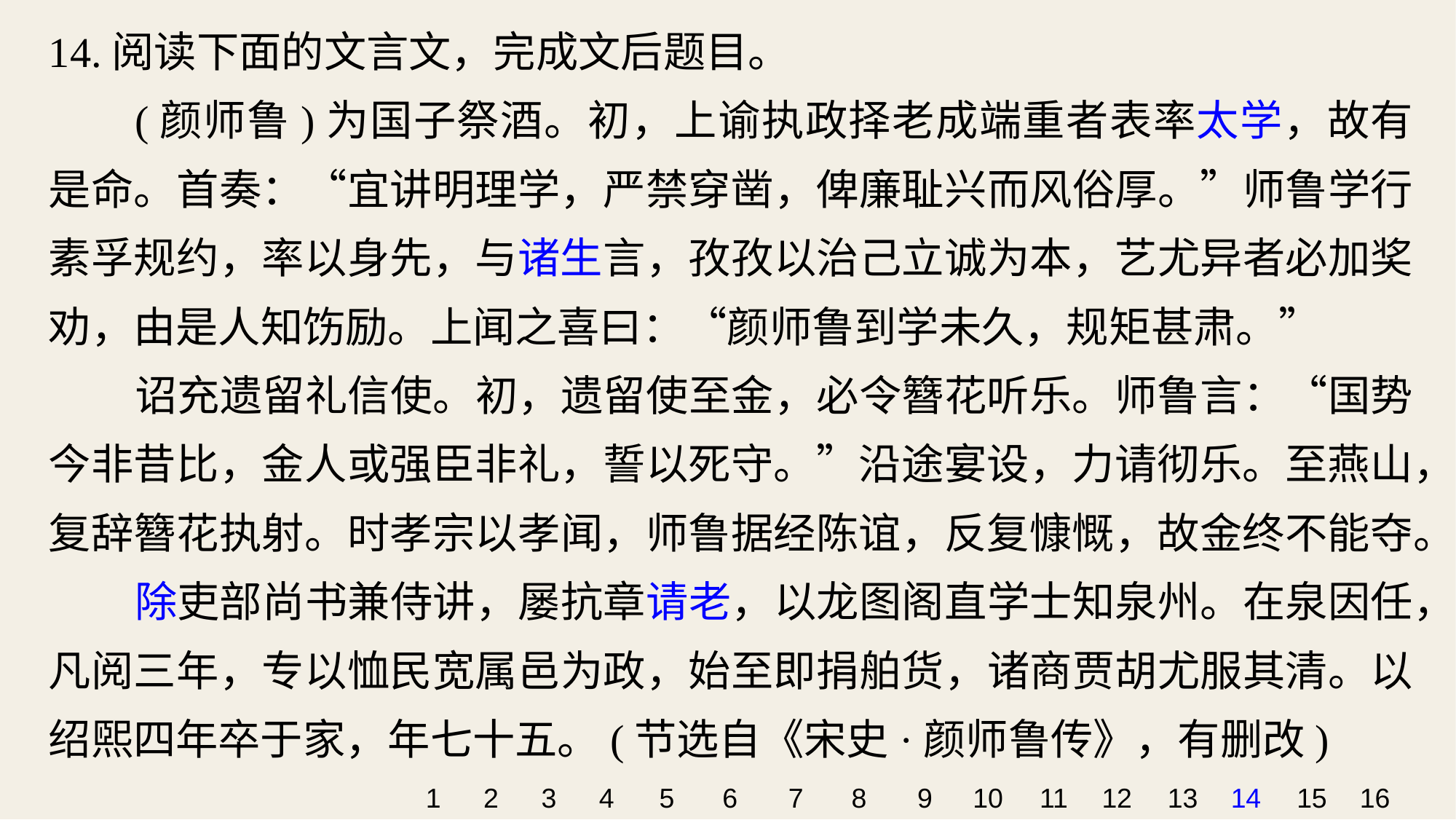

14.阅读下面的文言文，完成文后题目。
(颜师鲁)为国子祭酒。初，上谕执政择老成端重者表率太学，故有是命。首奏：“宜讲明理学，严禁穿凿，俾廉耻兴而风俗厚。”师鲁学行素孚规约，率以身先，与诸生言，孜孜以治己立诚为本，艺尤异者必加奖劝，由是人知饬励。上闻之喜曰：“颜师鲁到学未久，规矩甚肃。”
诏充遗留礼信使。初，遗留使至金，必令簪花听乐。师鲁言：“国势今非昔比，金人或强臣非礼，誓以死守。”沿途宴设，力请彻乐。至燕山，复辞簪花执射。时孝宗以孝闻，师鲁据经陈谊，反复慷慨，故金终不能夺。
除吏部尚书兼侍讲，屡抗章请老，以龙图阁直学士知泉州。在泉因任，凡阅三年，专以恤民宽属邑为政，始至即捐舶货，诸商贾胡尤服其清。以绍煕四年卒于家，年七十五。(节选自《宋史·颜师鲁传》，有删改)
1
2
3
4
5
6
7
8
9
10
11
12
13
14
15
16